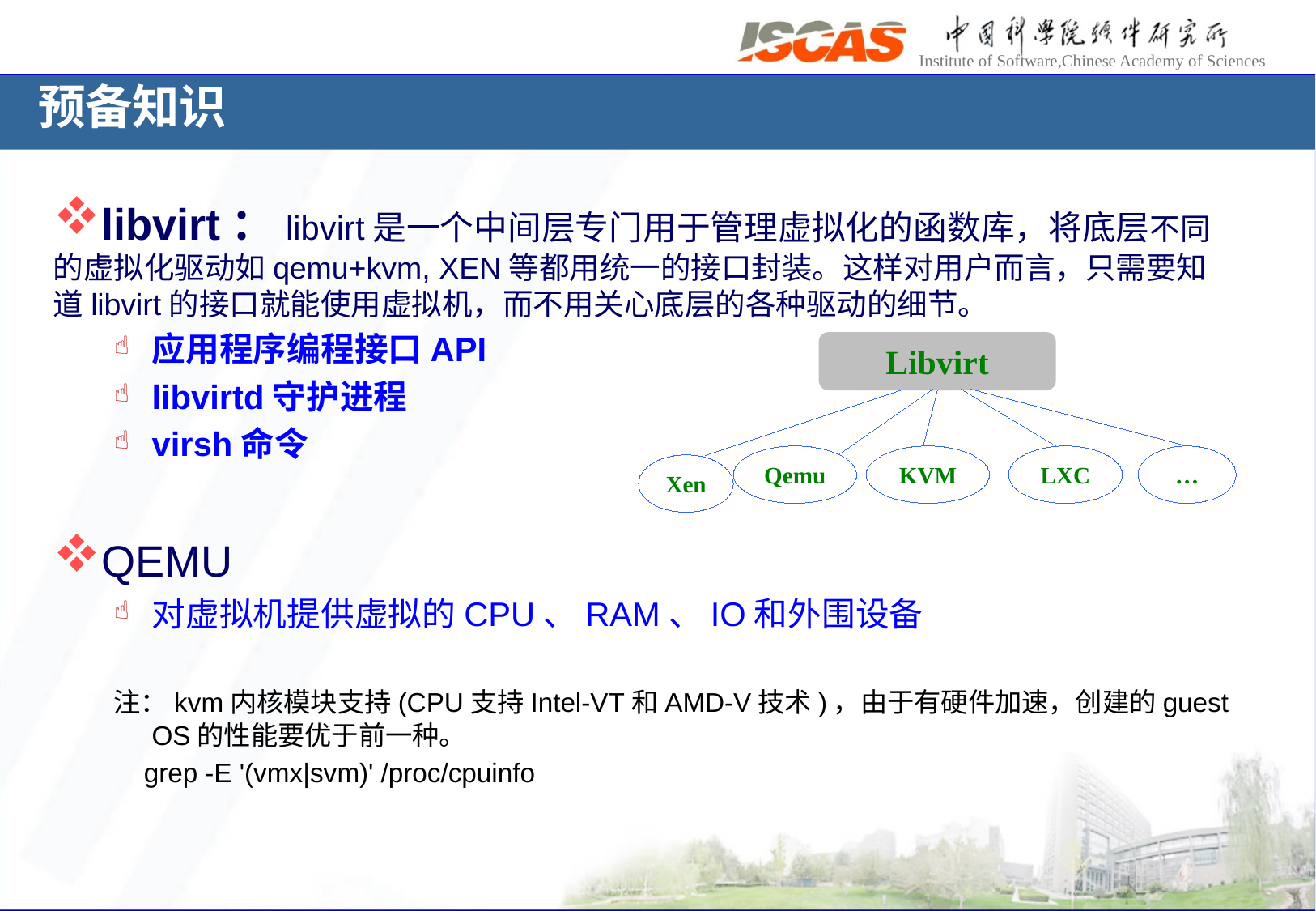

预备知识
libvirt：libvirt是一个中间层专门用于管理虚拟化的函数库，将底层不同的虚拟化驱动如qemu+kvm, XEN等都用统一的接口封装。这样对用户而言，只需要知道libvirt的接口就能使用虚拟机，而不用关心底层的各种驱动的细节。
应用程序编程接口API
libvirtd守护进程
virsh命令

QEMU
对虚拟机提供虚拟的CPU、RAM、IO和外围设备

注：kvm内核模块支持(CPU支持Intel-VT和AMD-V技术)，由于有硬件加速，创建的guest OS的性能要优于前一种。
    grep -E '(vmx|svm)' /proc/cpuinfo

Libvirt
Qemu
KVM
LXC
…
Xen